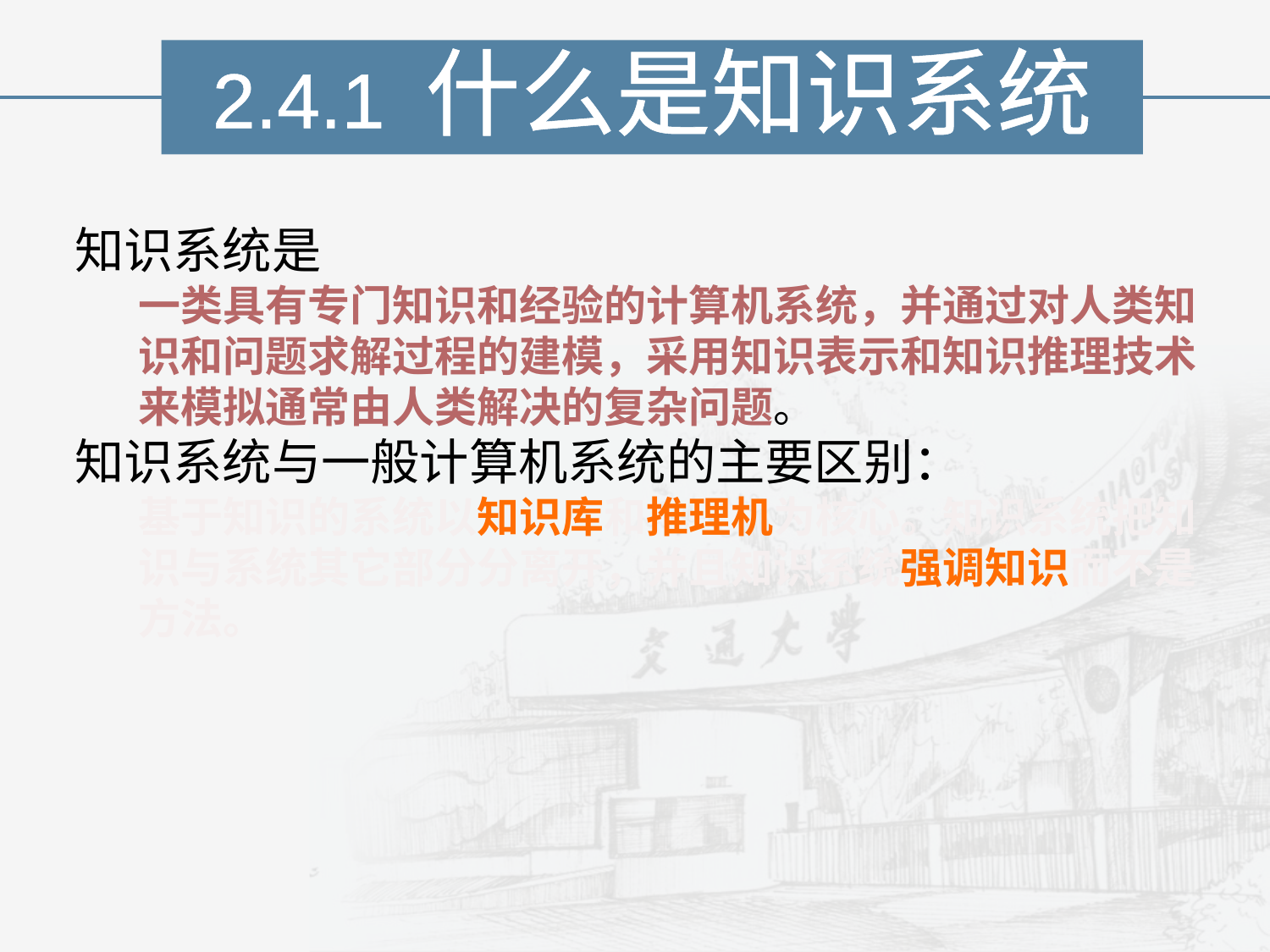

2.4.1 什么是知识系统
知识系统是
一类具有专门知识和经验的计算机系统，并通过对人类知识和问题求解过程的建模，采用知识表示和知识推理技术来模拟通常由人类解决的复杂问题。
知识系统与一般计算机系统的主要区别：
基于知识的系统以知识库和推理机为核心。知识系统把知识与系统其它部分分离开，并且知识系统强调知识而不是方法。
62